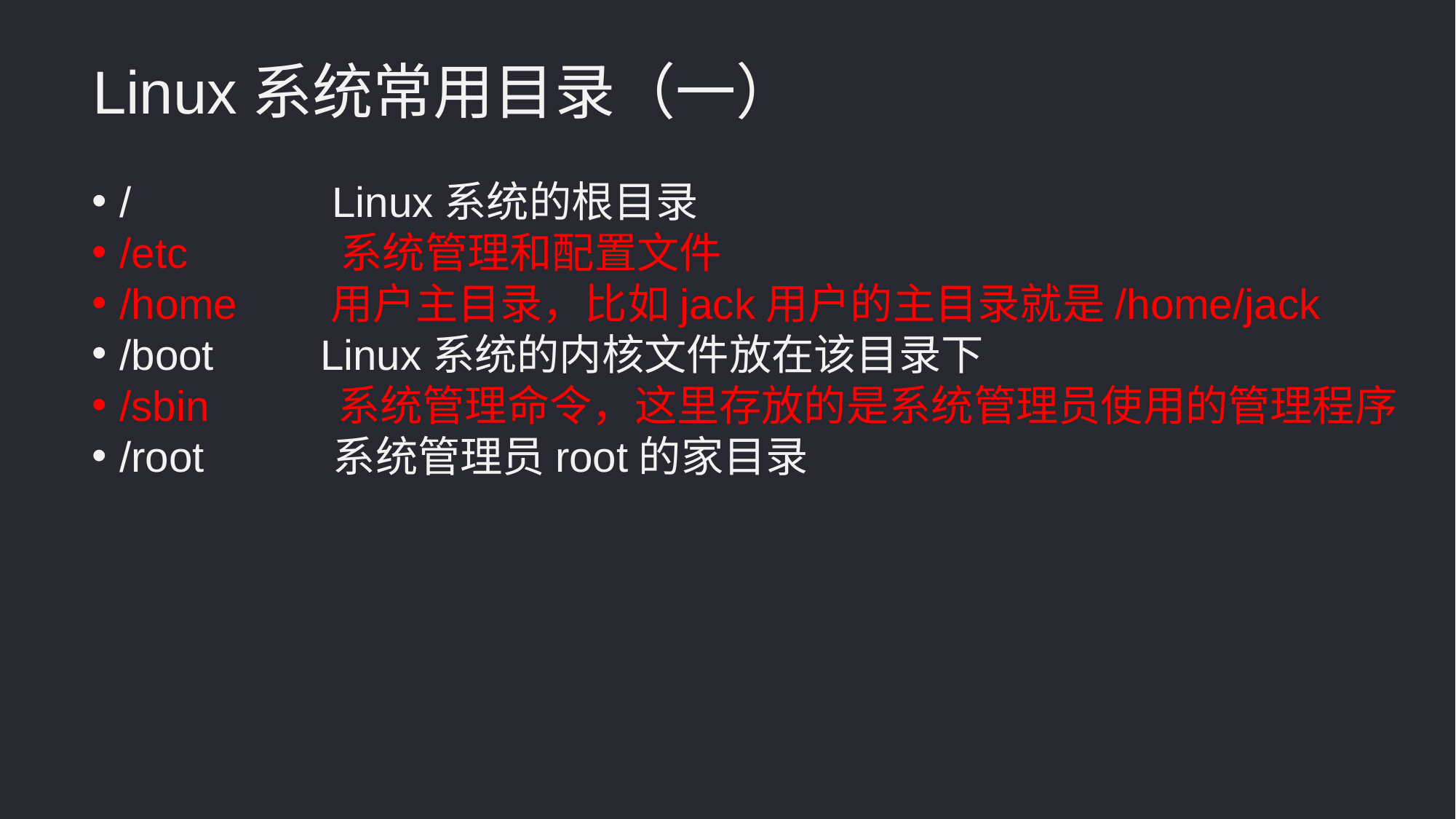

Linux系统常用目录（一）
/                 Linux系统的根目录
/etc            系统管理和配置文件
/home       用户主目录，比如jack用户的主目录就是/home/jack
/boot         Linux系统的内核文件放在该目录下
/sbin          系统管理命令，这里存放的是系统管理员使用的管理程序
/root          系统管理员root的家目录